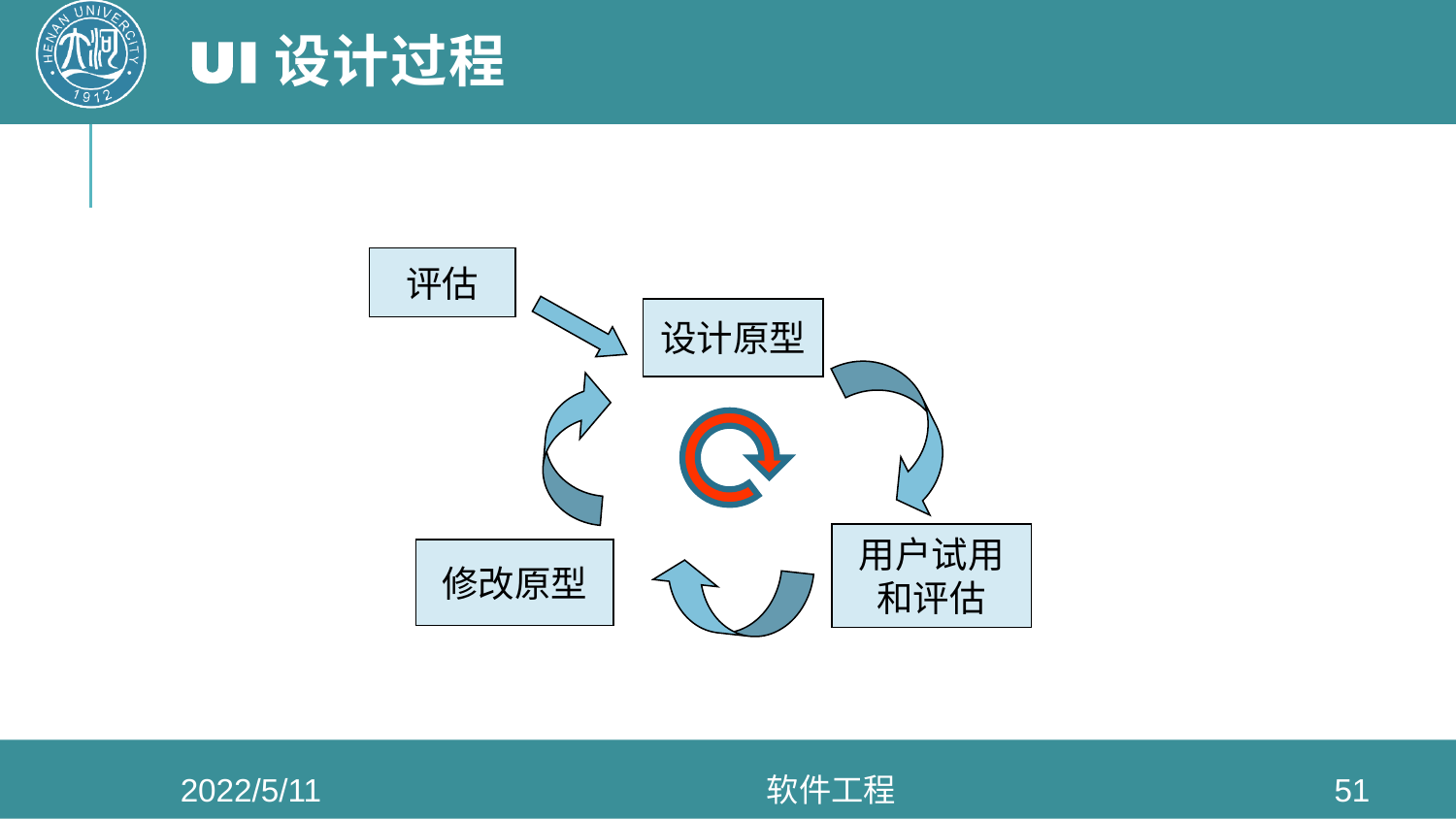

# UI设计过程
评估
设计原型

用户试用
和评估
修改原型

2022/5/11
软件工程
51